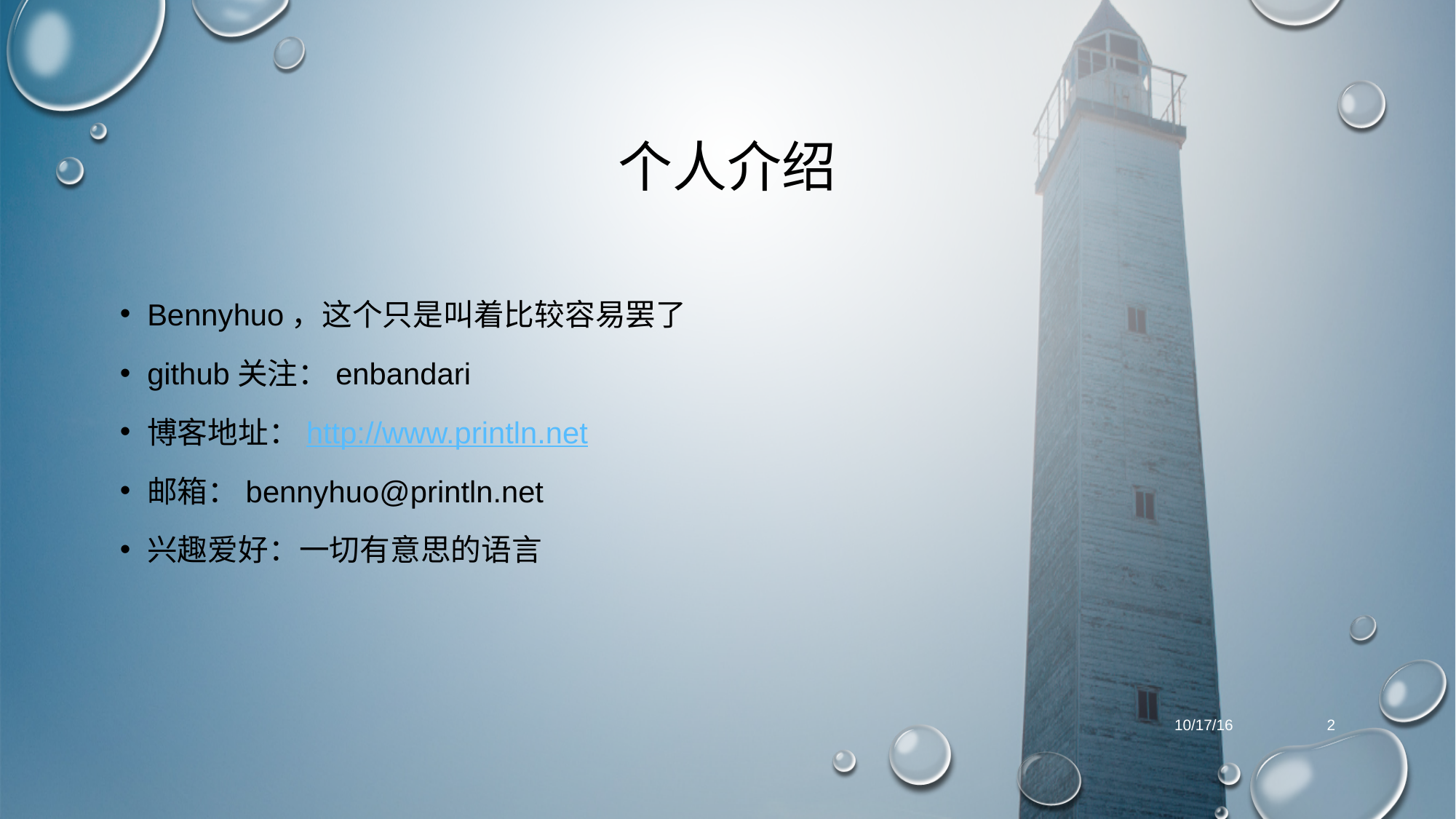

# 个人介绍
Bennyhuo，这个只是叫着比较容易罢了
github关注：enbandari
博客地址：http://www.println.net
邮箱：bennyhuo@println.net
兴趣爱好：一切有意思的语言
10/17/16
2